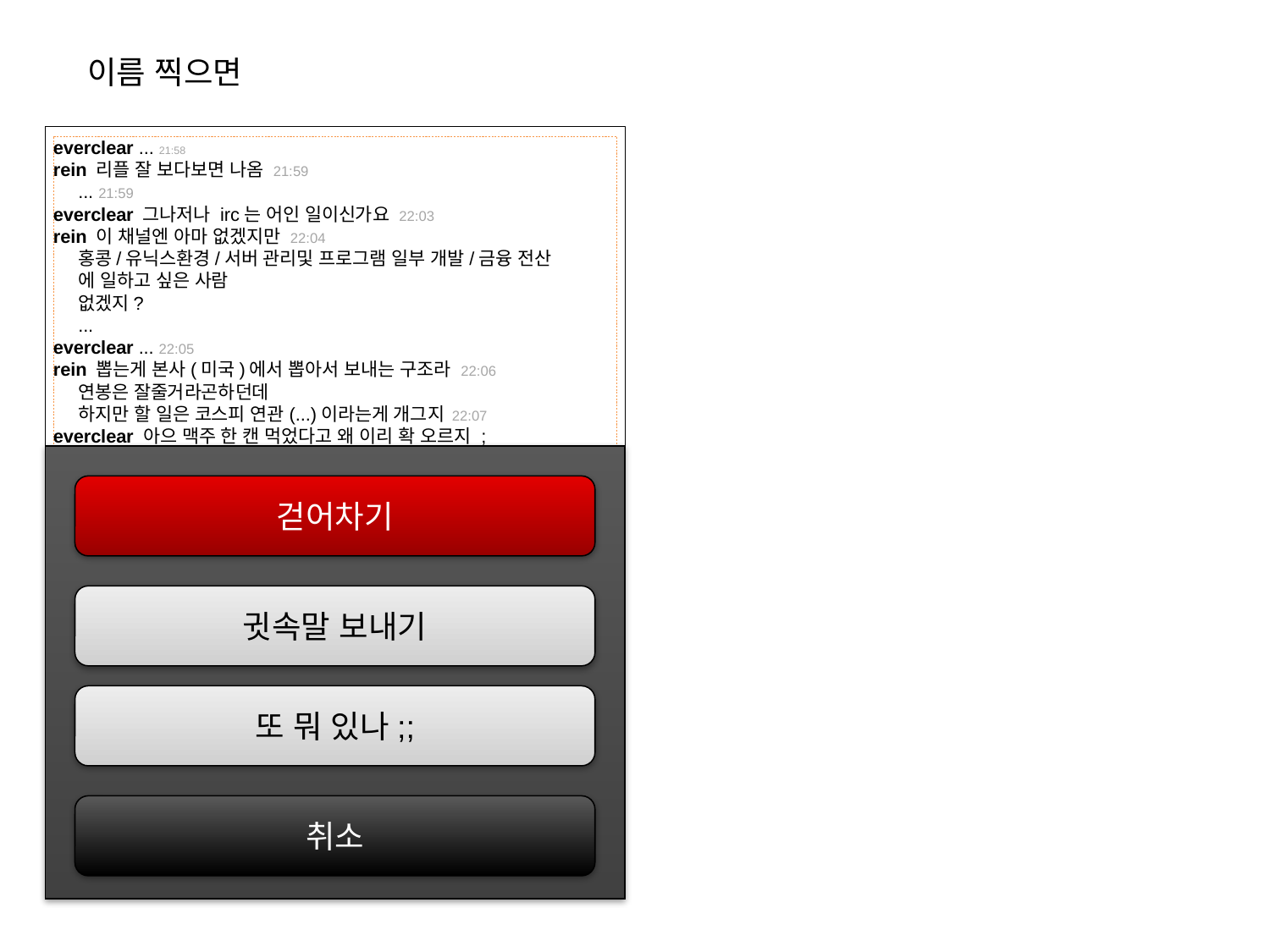

이름 찍으면

everclear ... 21:58
rein 리플 잘 보다보면 나옴 21:59
... 21:59
everclear 그나저나 irc는 어인 일이신가요 22:03
rein 이 채널엔 아마 없겠지만 22:04
홍콩/유닉스환경/서버 관리및 프로그램 일부 개발/금융 전산
에 일하고 싶은 사람
없겠지?
...
everclear ... 22:05
rein 뽑는게 본사(미국)에서 뽑아서 보내는 구조라 22:06
연봉은 잘줄거라곤하던데
하지만 할 일은 코스피 연관(...)이라는게 개그지 22:07
everclear 아으 맥주 한 캔 먹었다고 왜 이리 확 오르지 ;
rein 안마시다 마셔서? 22:08
stan1a 홍콩! 22:08
everclear 흠.. 그런가 ; 22:10
  stan1a is now known as JuSpinMBeat  22:12
  JuSpinMBeat is now known as JuSpinMeat  22:14
  JuSpinMeat is now known as JuSpinMe  22:16
  ------- (3) -------
  Day changed to 07 10월 2011
  ------- (2) -------
rica-web 홍콩인데 코스피;; 06:27
그래서 한국인 뽑는구나
JuSpinMe 오오... 09:05
everclear 으음 홍콩이라 09:08
  JuSpinMe is now known as stania 21:01
  ------- (8) -------
everclearweb 아직 이름 못 정하고 있었네요.. 21:23
내일 웍샵때 잡스 코스프레 하고 소개해볼까 하는 잡생각이 잠시 들어서 21:24

걷어차기
귓속말 보내기
또 뭐 있나;;
취소
．. . . .
고인드립 ㅠㅠ